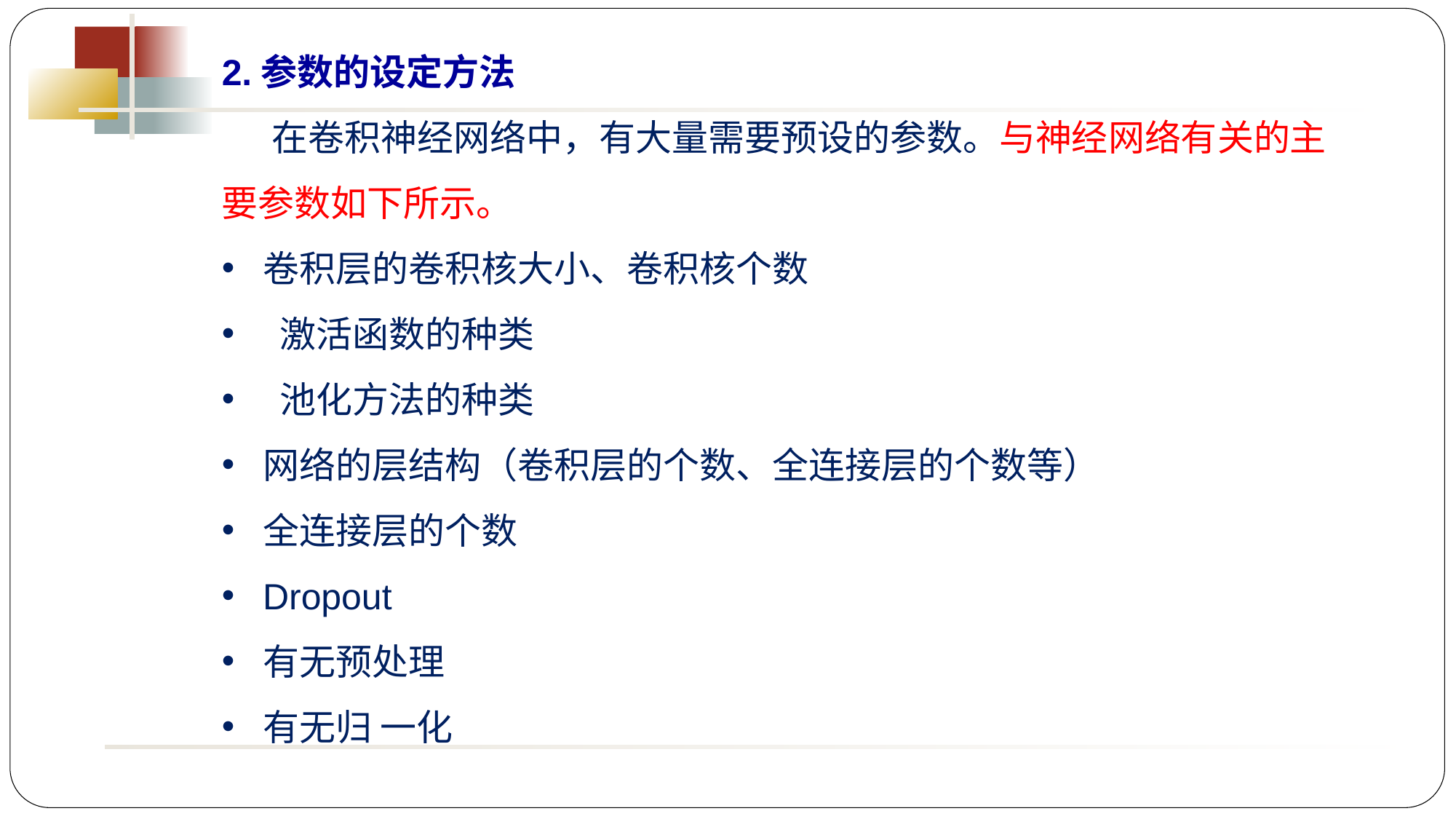

2.参数的设定方法
     在卷积神经网络中，有大量需要预设的参数。与神经网络有关的主要参数如下所示。
卷积层的卷积核大小、卷积核个数
 激活函数的种类
 池化方法的种类
网络的层结构（卷积层的个数、全连接层的个数等）
全连接层的个数
Dropout
有无预处理
有无归 一化